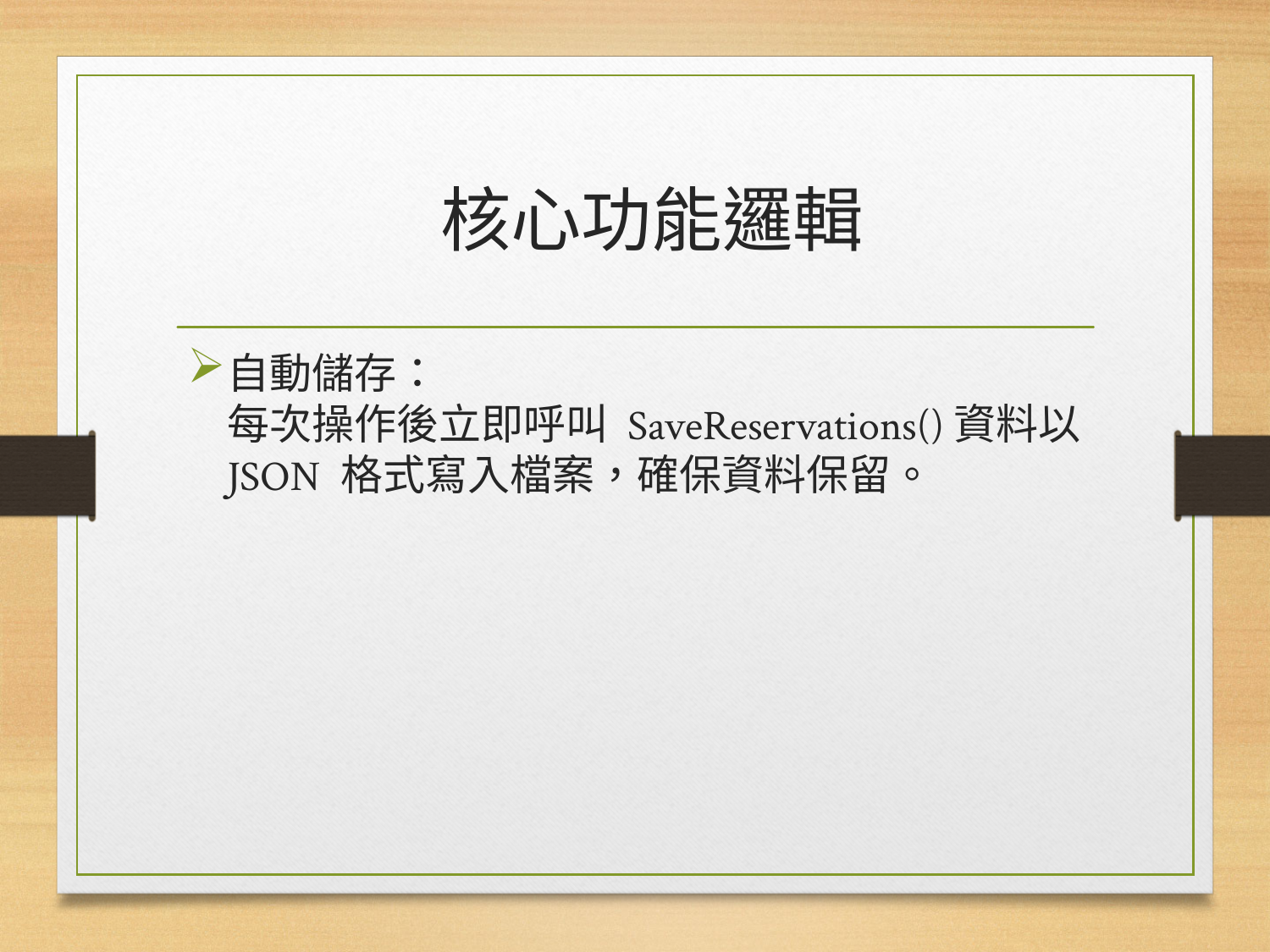

# 核心功能邏輯
自動儲存：
每次操作後立即呼叫 SaveReservations()資料以 JSON 格式寫入檔案，確保資料保留。